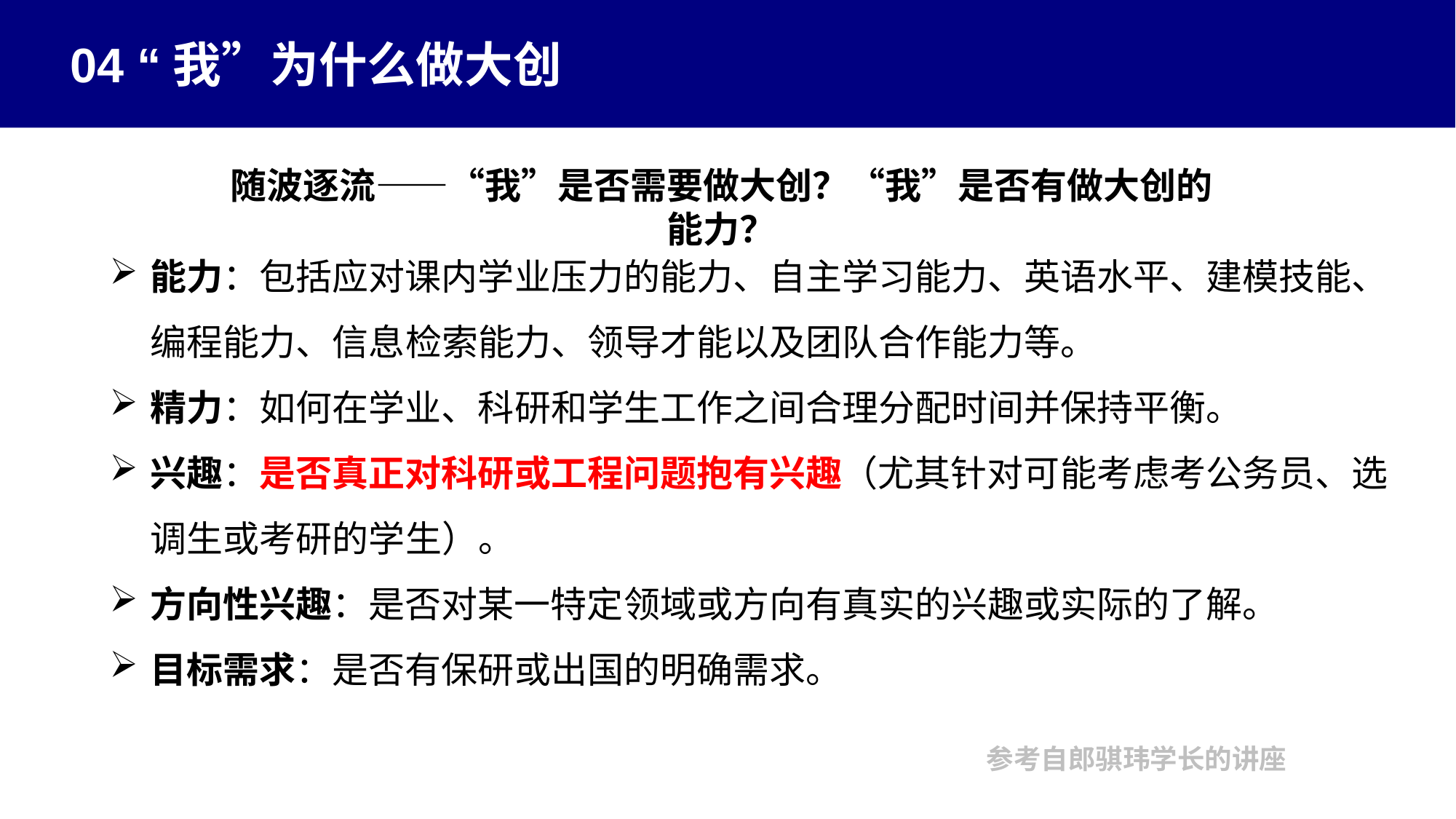

04 “我”为什么做大创
随波逐流——“我”是否需要做大创？“我”是否有做大创的能力？
能力：包括应对课内学业压力的能力、自主学习能力、英语水平、建模技能、编程能力、信息检索能力、领导才能以及团队合作能力等。
精力：如何在学业、科研和学生工作之间合理分配时间并保持平衡。
兴趣：是否真正对科研或工程问题抱有兴趣（尤其针对可能考虑考公务员、选调生或考研的学生）。
方向性兴趣：是否对某一特定领域或方向有真实的兴趣或实际的了解。
目标需求：是否有保研或出国的明确需求。
参考自郎骐玮学长的讲座
13